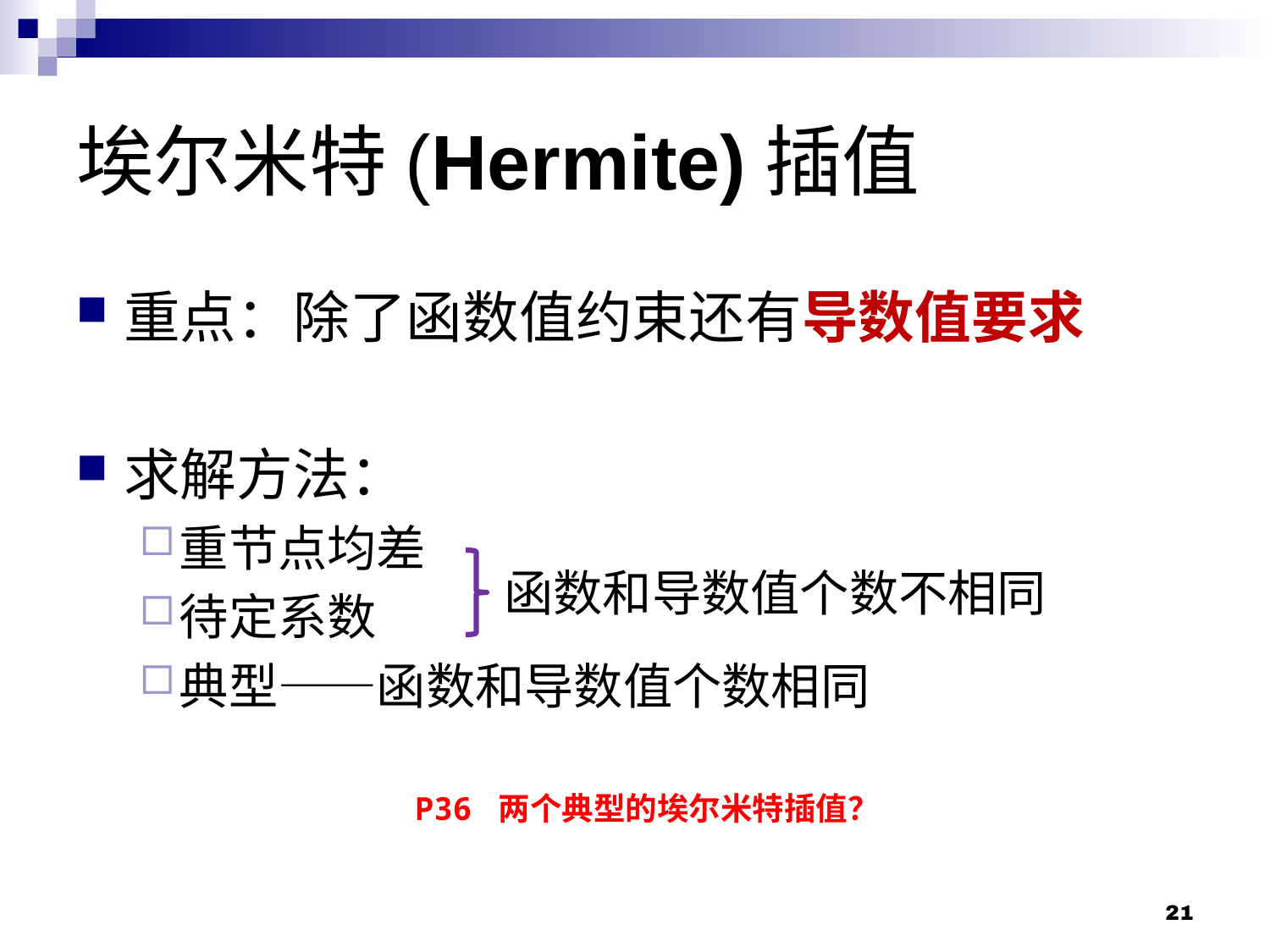

# 埃尔米特(Hermite)插值
重点：除了函数值约束还有导数值要求

求解方法：
重节点均差
待定系数
典型——函数和导数值个数相同

函数和导数值个数不相同
P36 两个典型的埃尔米特插值？
21